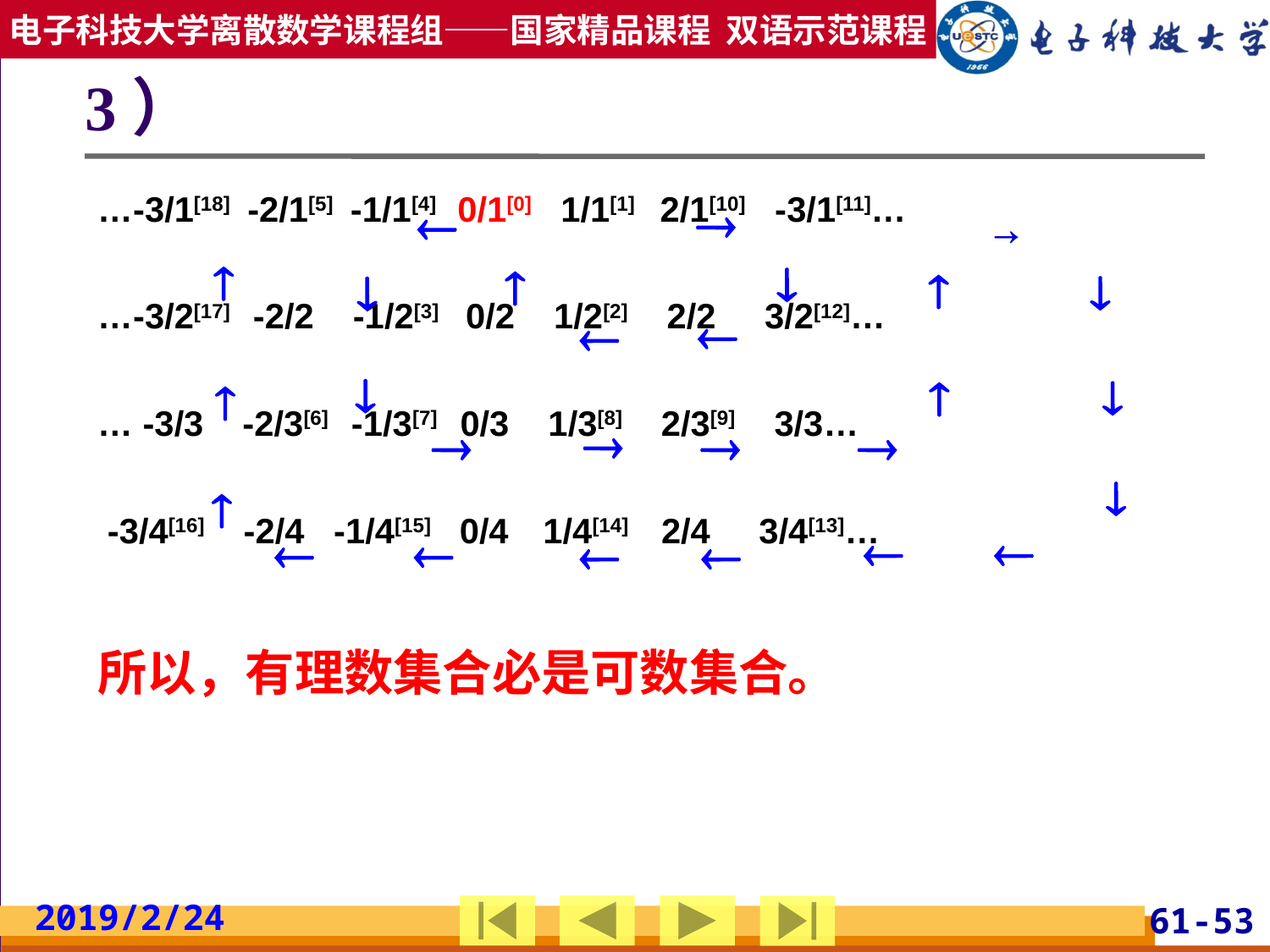

# 3）
…-3/1[18]   -2/1[5]   -1/1[4]   0/1[0]   1/1[1]   2/1[10]   -3/1[11]…

…-3/2[17]    -2/2    -1/2[3]    0/2    1/2[2]    2/2     3/2[12]…

… -3/3    -2/3[6]    -1/3[7]    0/3    1/3[8]    2/3[9]    3/3…

 -3/4[16]    -2/4   -1/4[15]     0/4      1/4[14]     2/4     3/4[13]…

所以，有理数集合必是可数集合。
→
←
→
↑
↓
↓
↑
↑
↓
←
←
↓
↓
 ↑
↑
→
→
 →
 →
↓
↑
←
←
←
←
←
←
2019/2/24